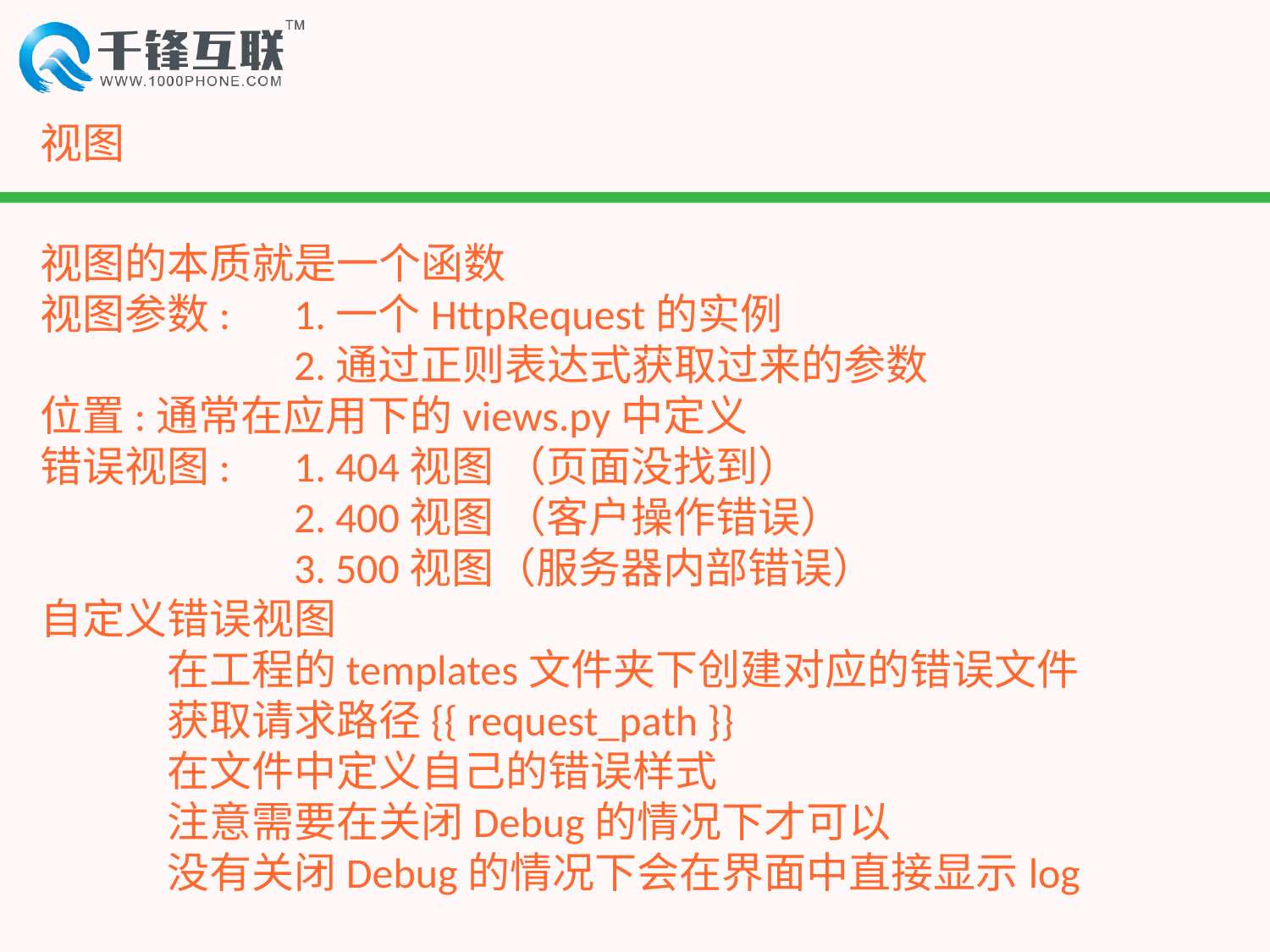

# 视图
视图的本质就是一个函数
视图参数:	1.一个HttpRequest的实例
		2.通过正则表达式获取过来的参数
位置:通常在应用下的views.py中定义
错误视图:	1. 404视图 （页面没找到）
		2. 400视图 （客户操作错误）
		3. 500视图（服务器内部错误）
自定义错误视图
	在工程的templates文件夹下创建对应的错误文件
	获取请求路径{{ request_path }}
	在文件中定义自己的错误样式
	注意需要在关闭Debug的情况下才可以
	没有关闭Debug的情况下会在界面中直接显示log